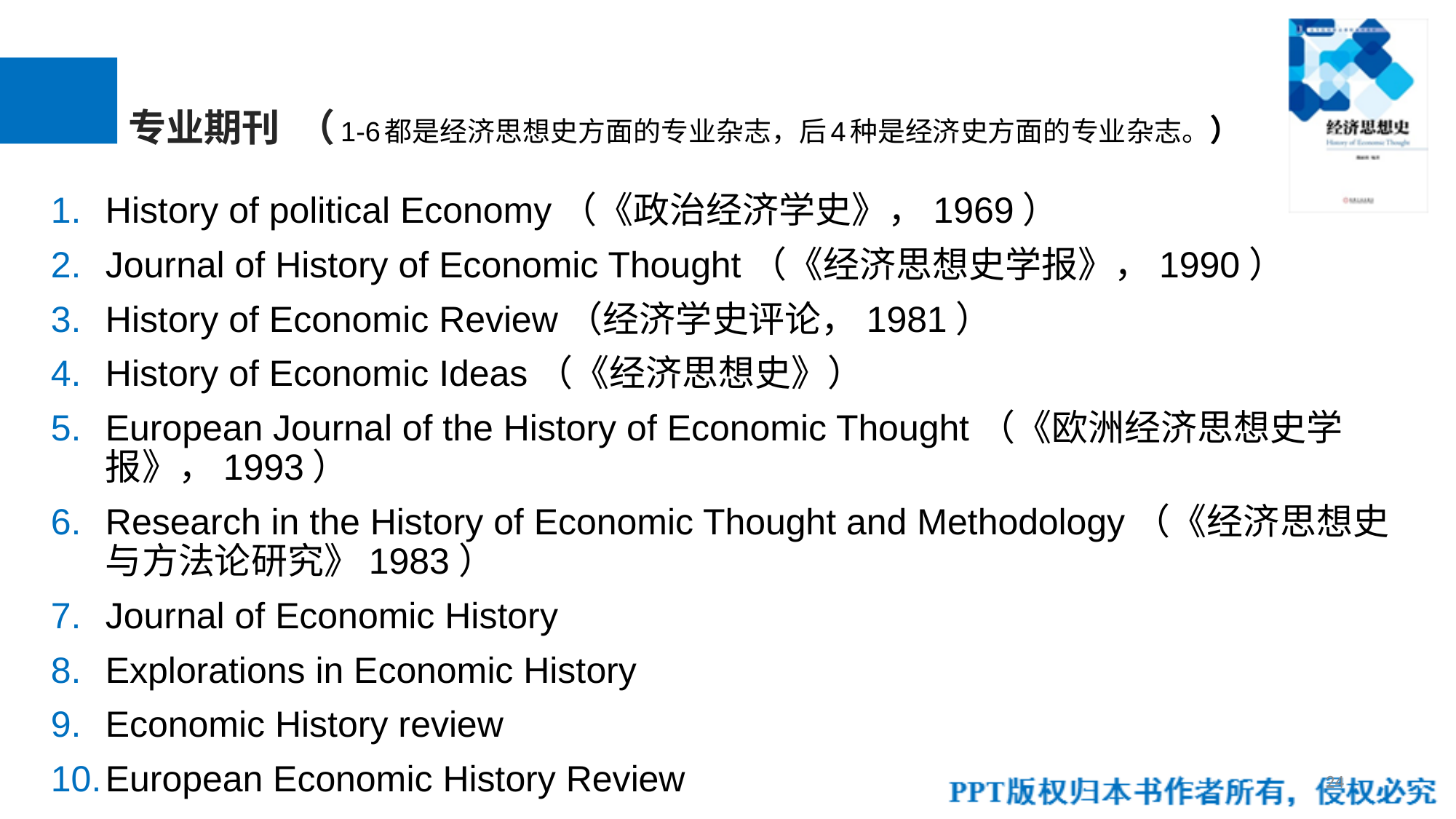

# 专业期刊  （1-6都是经济思想史方面的专业杂志，后4种是经济史方面的专业杂志。）
History of political Economy（《政治经济学史》，1969）
Journal of History of Economic Thought（《经济思想史学报》，1990）
History of Economic Review（经济学史评论，1981）
History of Economic Ideas（《经济思想史》）
European Journal of the History of Economic Thought（《欧洲经济思想史学报》，1993）
Research in the History of Economic Thought and Methodology（《经济思想史与方法论研究》1983）
Journal of Economic History
Explorations in Economic History
Economic History review
European Economic History Review

24